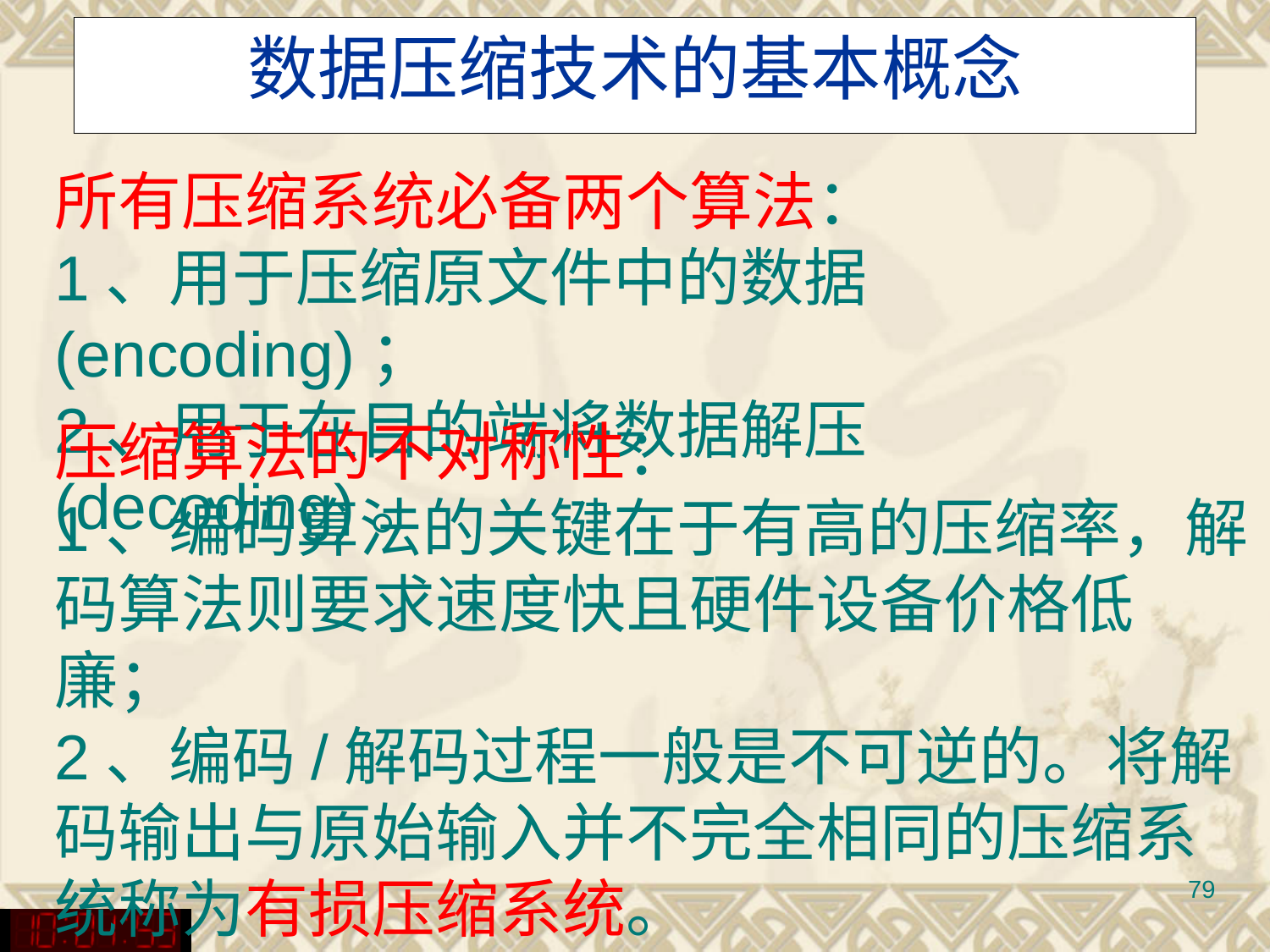

# 数据压缩技术的基本概念
所有压缩系统必备两个算法：
1、用于压缩原文件中的数据(encoding)；
2、用于在目的端将数据解压(decoding)。
压缩算法的不对称性：
1、编码算法的关键在于有高的压缩率，解码算法则要求速度快且硬件设备价格低廉；
2、编码/解码过程一般是不可逆的。将解码输出与原始输入并不完全相同的压缩系统称为有损压缩系统。
79